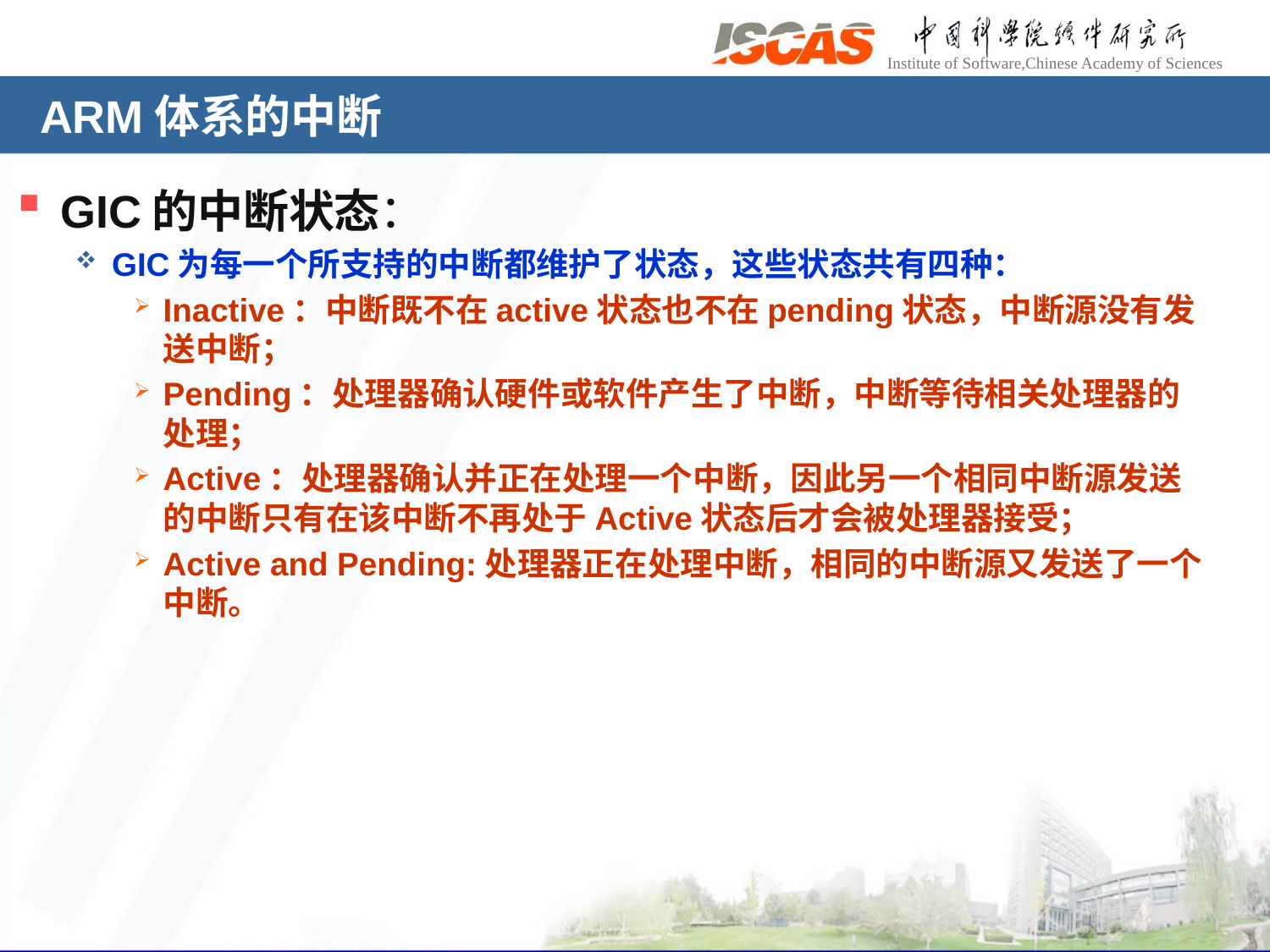

# ARM体系的中断
GIC的中断状态：
GIC为每一个所支持的中断都维护了状态，这些状态共有四种：
Inactive：中断既不在active状态也不在pending状态，中断源没有发送中断；
Pending：处理器确认硬件或软件产生了中断，中断等待相关处理器的处理；
Active：处理器确认并正在处理一个中断，因此另一个相同中断源发送的中断只有在该中断不再处于Active状态后才会被处理器接受；
Active and Pending:处理器正在处理中断，相同的中断源又发送了一个中断。